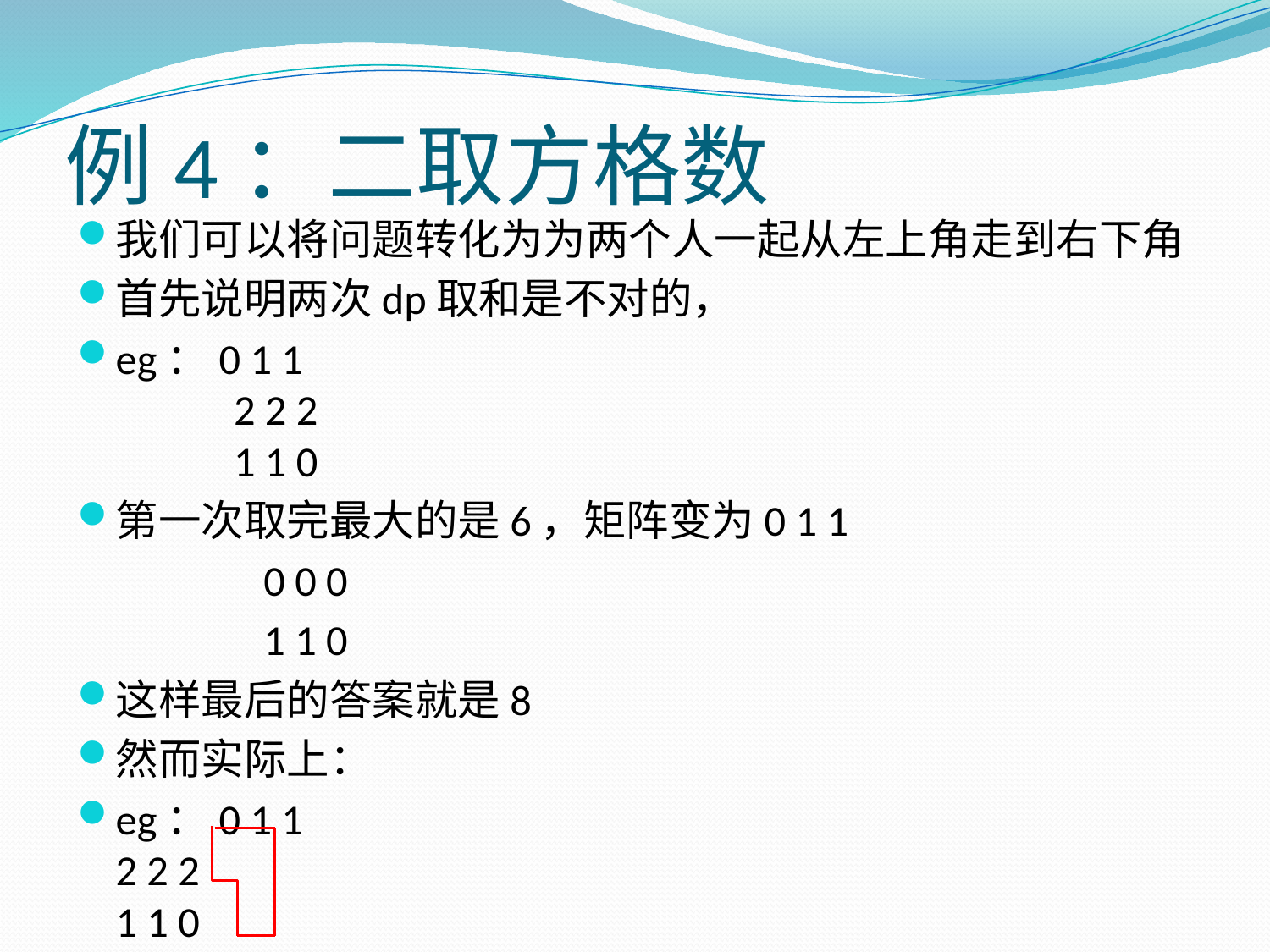

# 例4：二取方格数
我们可以将问题转化为为两个人一起从左上角走到右下角
首先说明两次dp取和是不对的，
eg：0 1 1
	2 2 2
	1 1 0
第一次取完最大的是6，矩阵变为0 1 1
   					       0 0 0
  					       1 1 0
这样最后的答案就是8
然而实际上：
eg：0 1 1
	2 2 2
	1 1 0